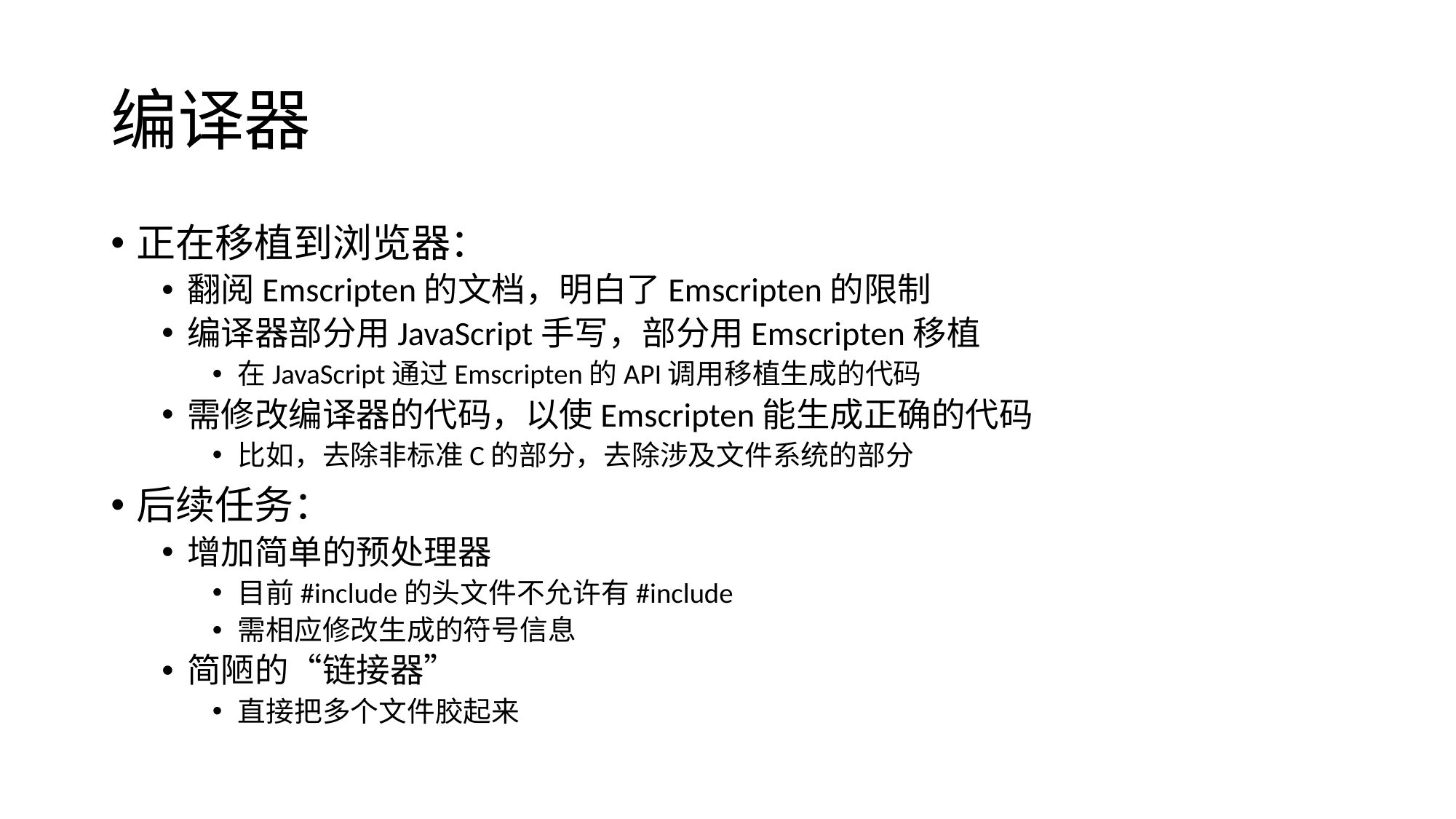

# 编译器
正在移植到浏览器：
翻阅Emscripten的文档，明白了Emscripten的限制
编译器部分用JavaScript手写，部分用Emscripten移植
在JavaScript通过Emscripten的API调用移植生成的代码
需修改编译器的代码，以使Emscripten能生成正确的代码
比如，去除非标准C的部分，去除涉及文件系统的部分
后续任务：
增加简单的预处理器
目前#include的头文件不允许有#include
需相应修改生成的符号信息
简陋的“链接器”
直接把多个文件胶起来